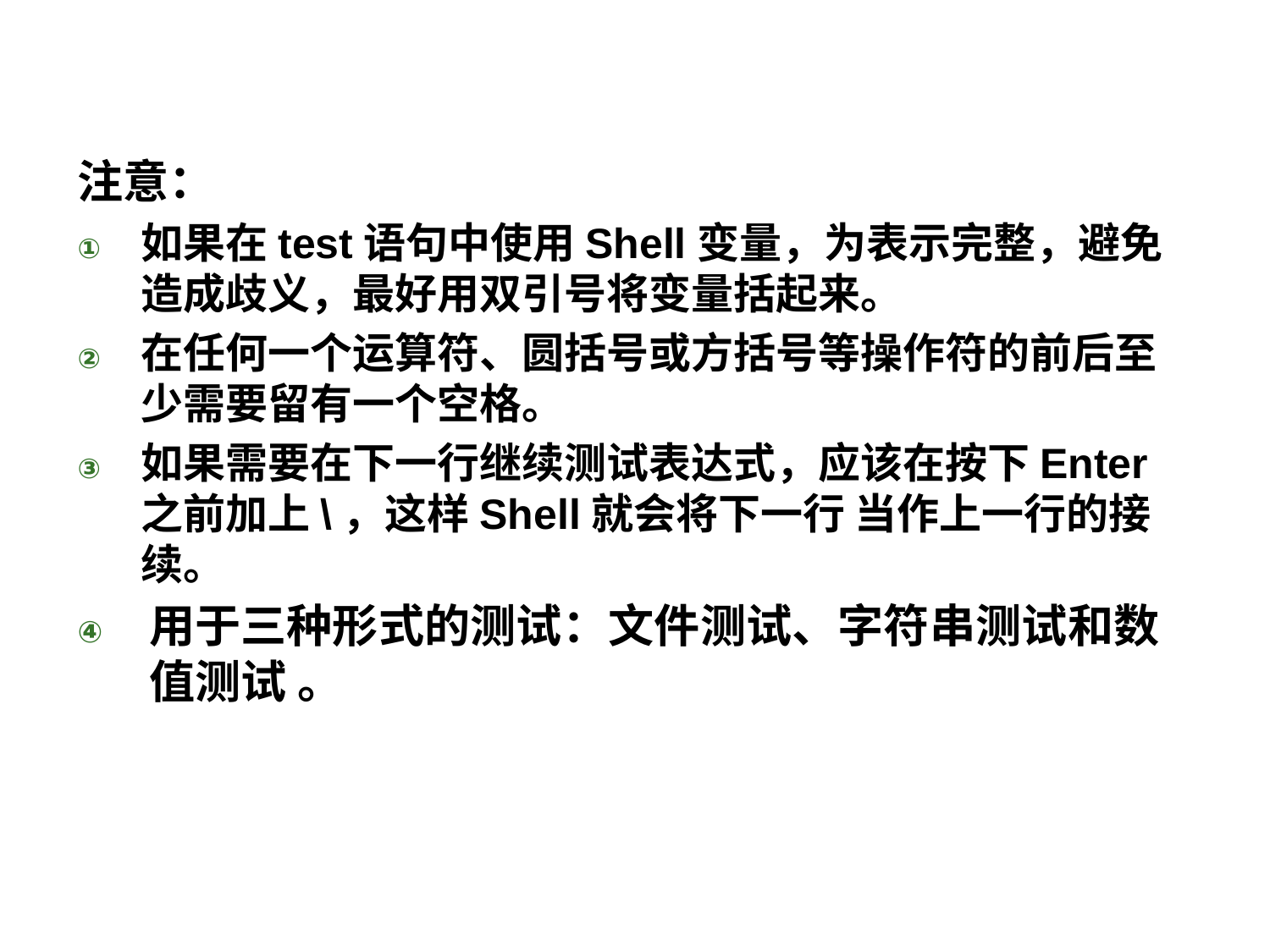

注意：
如果在test语句中使用Shell变量，为表示完整，避免造成歧义，最好用双引号将变量括起来。
在任何一个运算符、圆括号或方括号等操作符的前后至少需要留有一个空格。
如果需要在下一行继续测试表达式，应该在按下Enter之前加上\，这样Shell就会将下一行 当作上一行的接续。
用于三种形式的测试：文件测试、字符串测试和数值测试 。